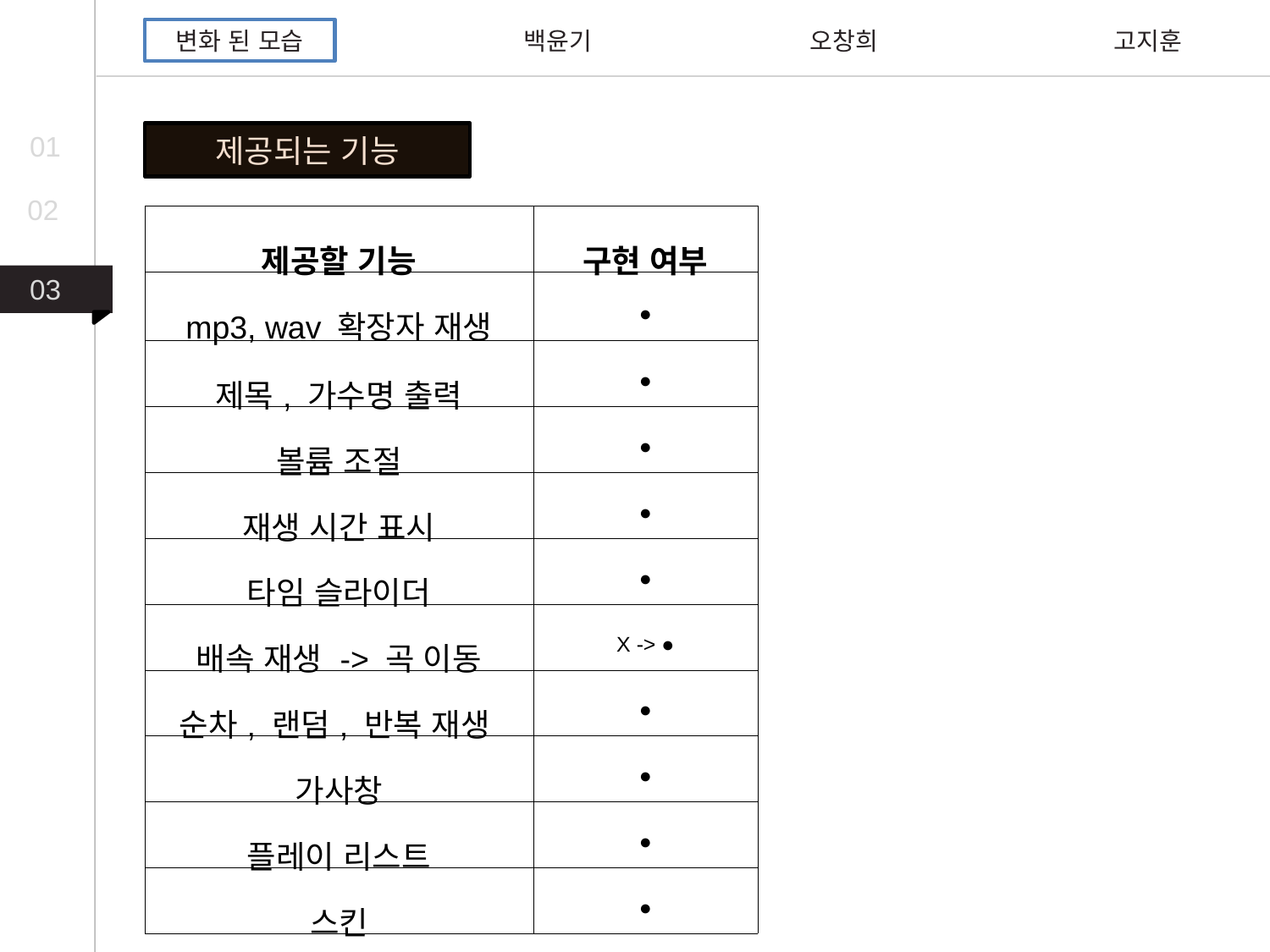

백윤기
오창희
고지훈
변화 된 모습
01
제공되는 기능
02
| 제공할 기능 | 구현 여부 |
| --- | --- |
| mp3, wav 확장자 재생 | ● |
| 제목, 가수명 출력 | ● |
| 볼륨 조절 | ● |
| 재생 시간 표시 | ● |
| 타임 슬라이더 | ● |
| 배속 재생 -> 곡 이동 | X -> ● |
| 순차, 랜덤, 반복 재생 | ● |
| 가사창 | ● |
| 플레이 리스트 | ● |
| 스킨 | ● |

03